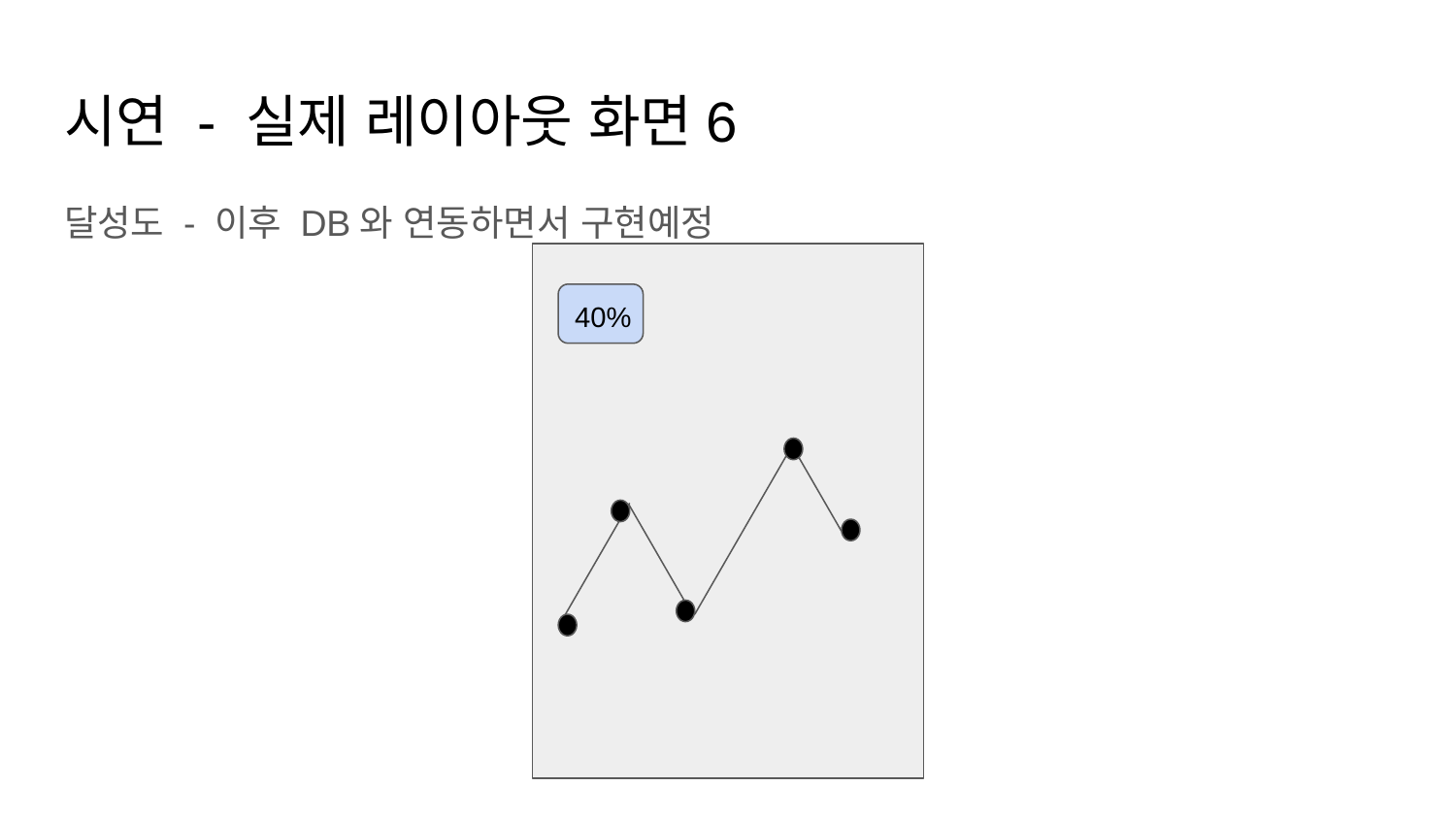

# 시연 - 실제 레이아웃 화면6
달성도 - 이후 DB와 연동하면서 구현예정

40%